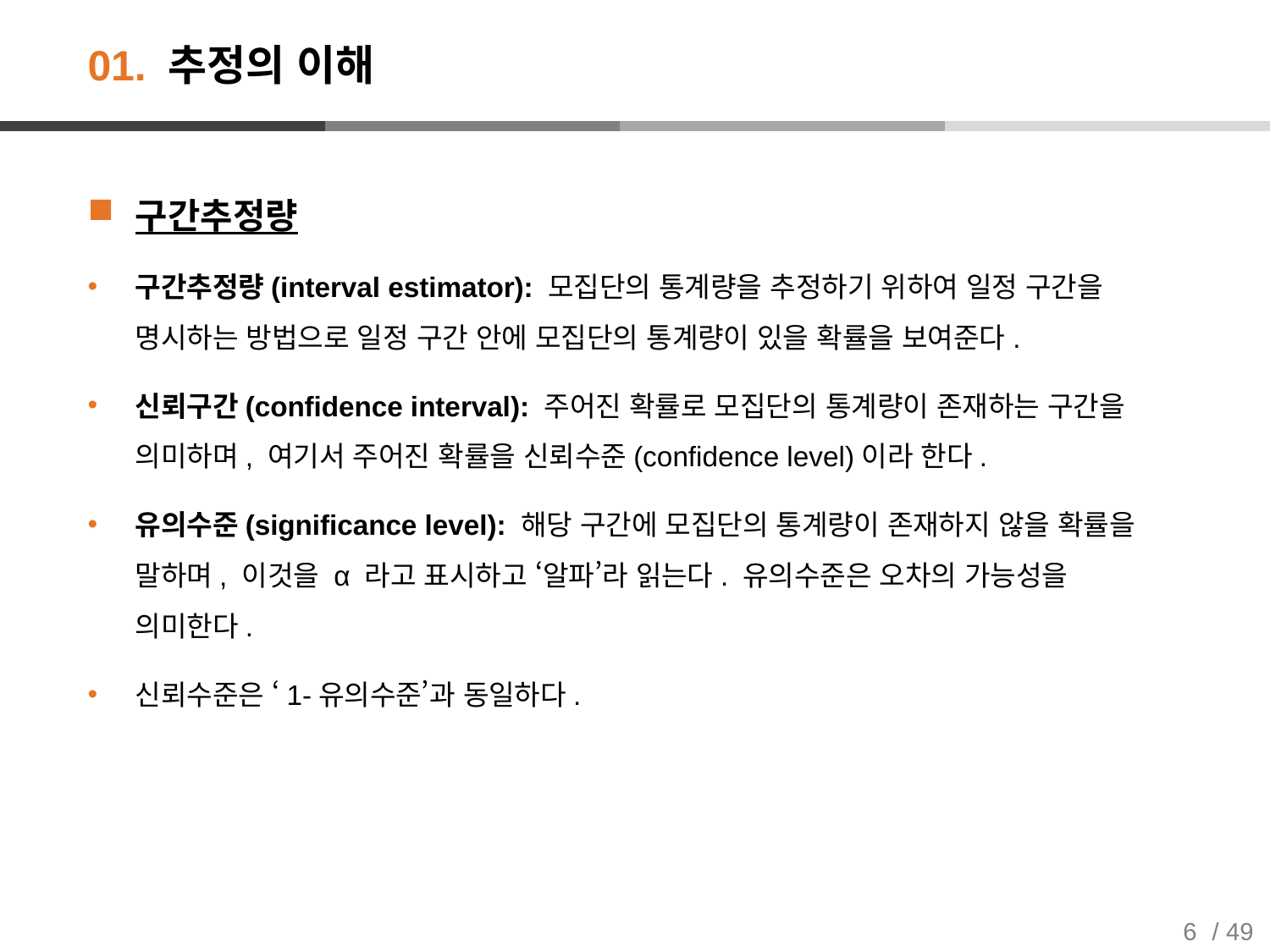

# 01. 추정의 이해
구간추정량
구간추정량(interval estimator): 모집단의 통계량을 추정하기 위하여 일정 구간을 명시하는 방법으로 일정 구간 안에 모집단의 통계량이 있을 확률을 보여준다.
신뢰구간(confidence interval): 주어진 확률로 모집단의 통계량이 존재하는 구간을 의미하며, 여기서 주어진 확률을 신뢰수준(confidence level)이라 한다.
유의수준(significance level): 해당 구간에 모집단의 통계량이 존재하지 않을 확률을 말하며, 이것을 α 라고 표시하고 ‘알파’라 읽는다. 유의수준은 오차의 가능성을 의미한다.
신뢰수준은 ‘1-유의수준’과 동일하다.